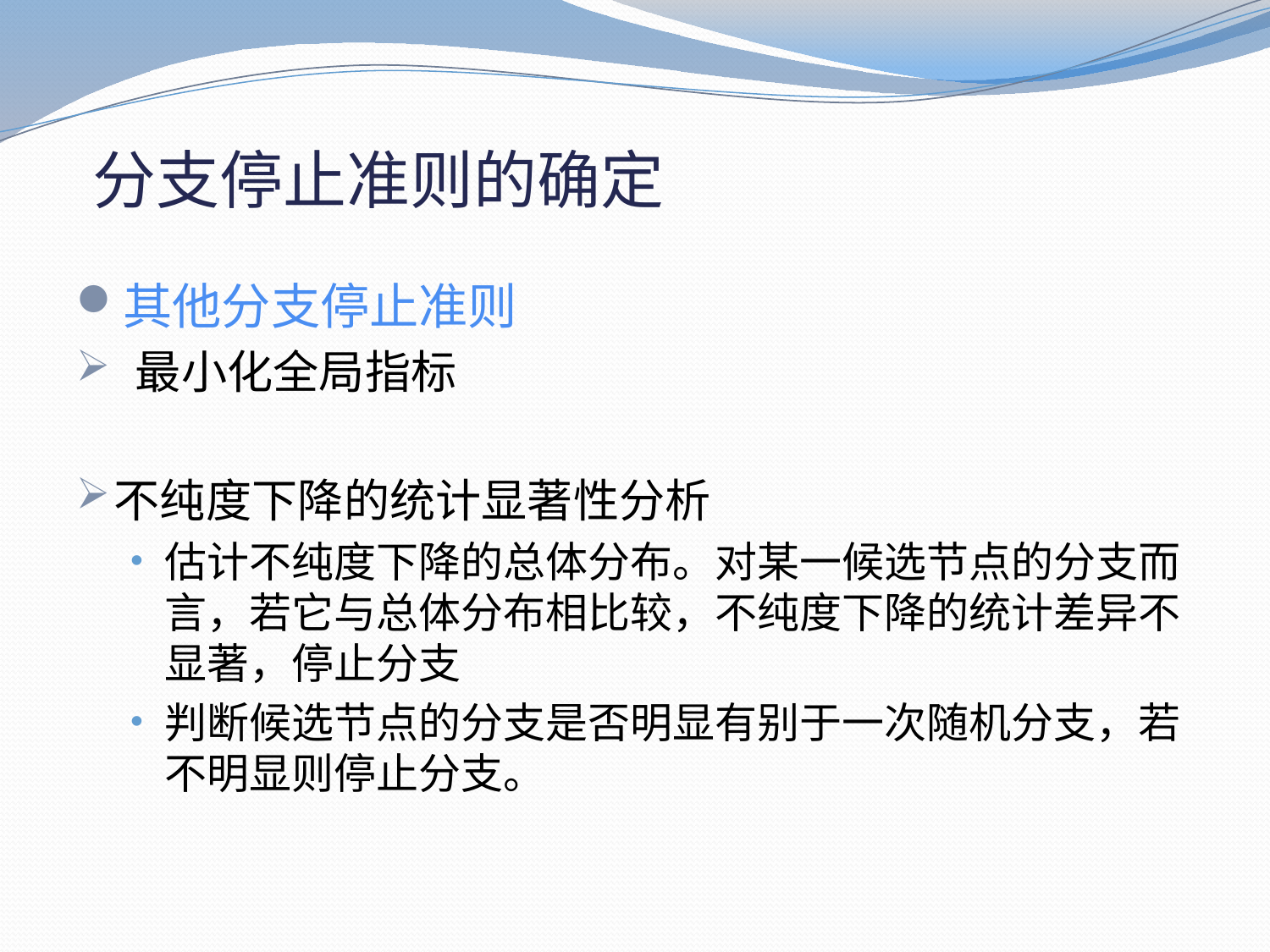

分支停止准则的确定
其他分支停止准则
 最小化全局指标

不纯度下降的统计显著性分析
估计不纯度下降的总体分布。对某一候选节点的分支而言，若它与总体分布相比较，不纯度下降的统计差异不显著，停止分支
判断候选节点的分支是否明显有别于一次随机分支，若不明显则停止分支。